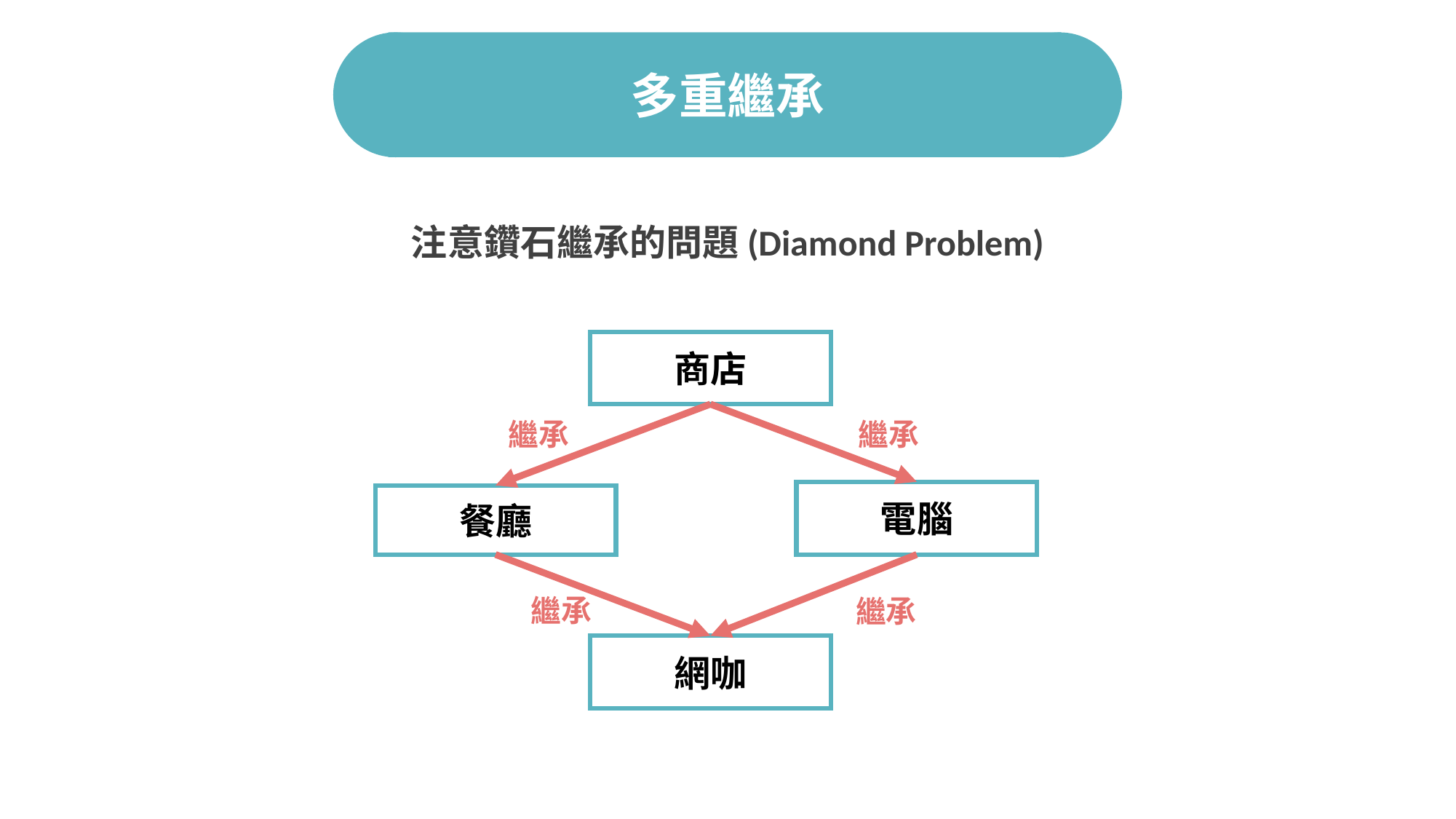

# 多重繼承
注意鑽石繼承的問題(Diamond Problem)

商店
繼承
繼承
電腦
餐廳
繼承
繼承
網咖